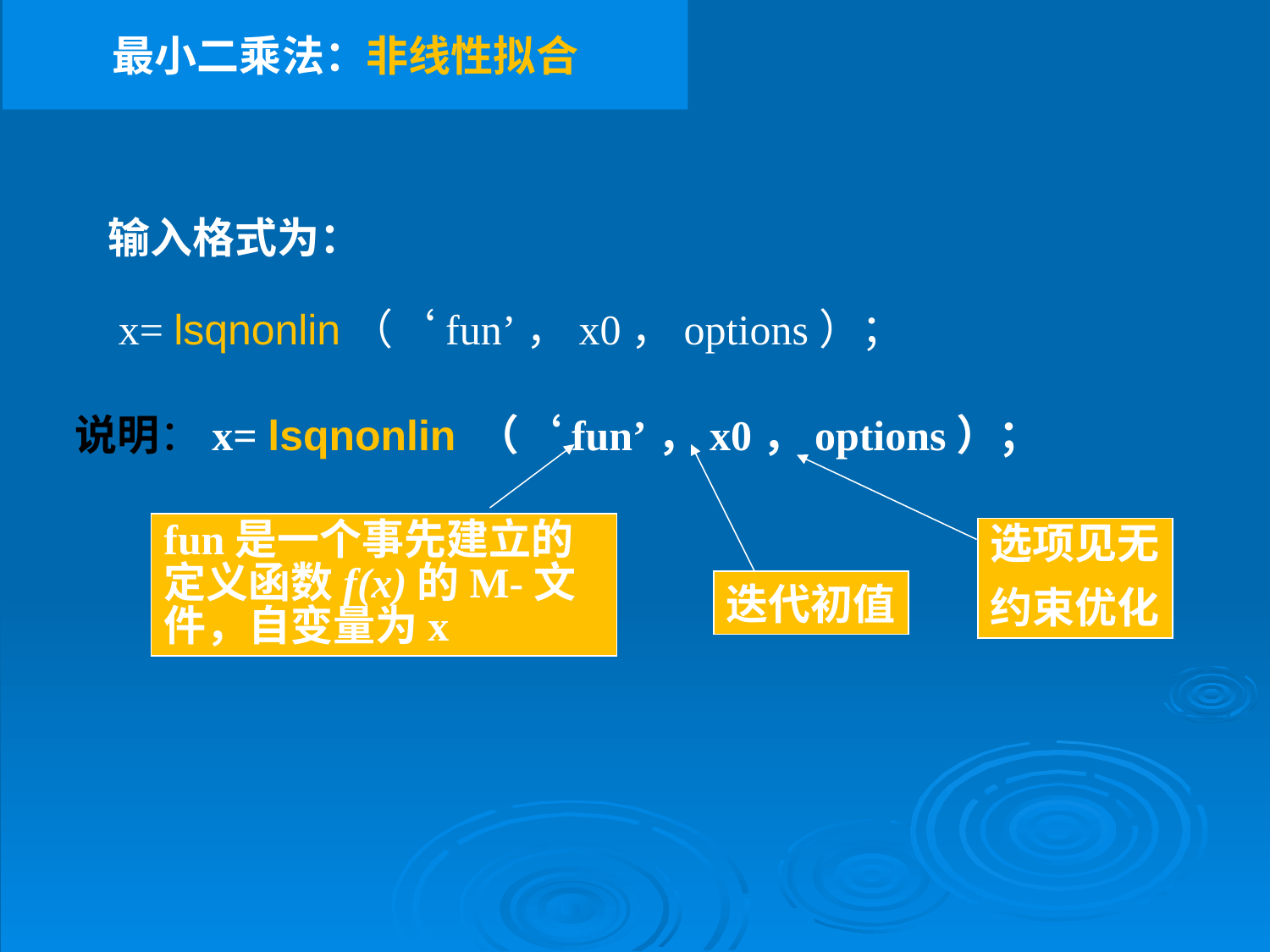

最小二乘法：非线性拟合
输入格式为：
 x= lsqnonlin（‘fun’，x0，options）；
说明：x= lsqnonlin （‘fun’，x0，options）；

fun是一个事先建立的定义函数f(x)的M-文件，自变量为x

迭代初值

选项见无
约束优化